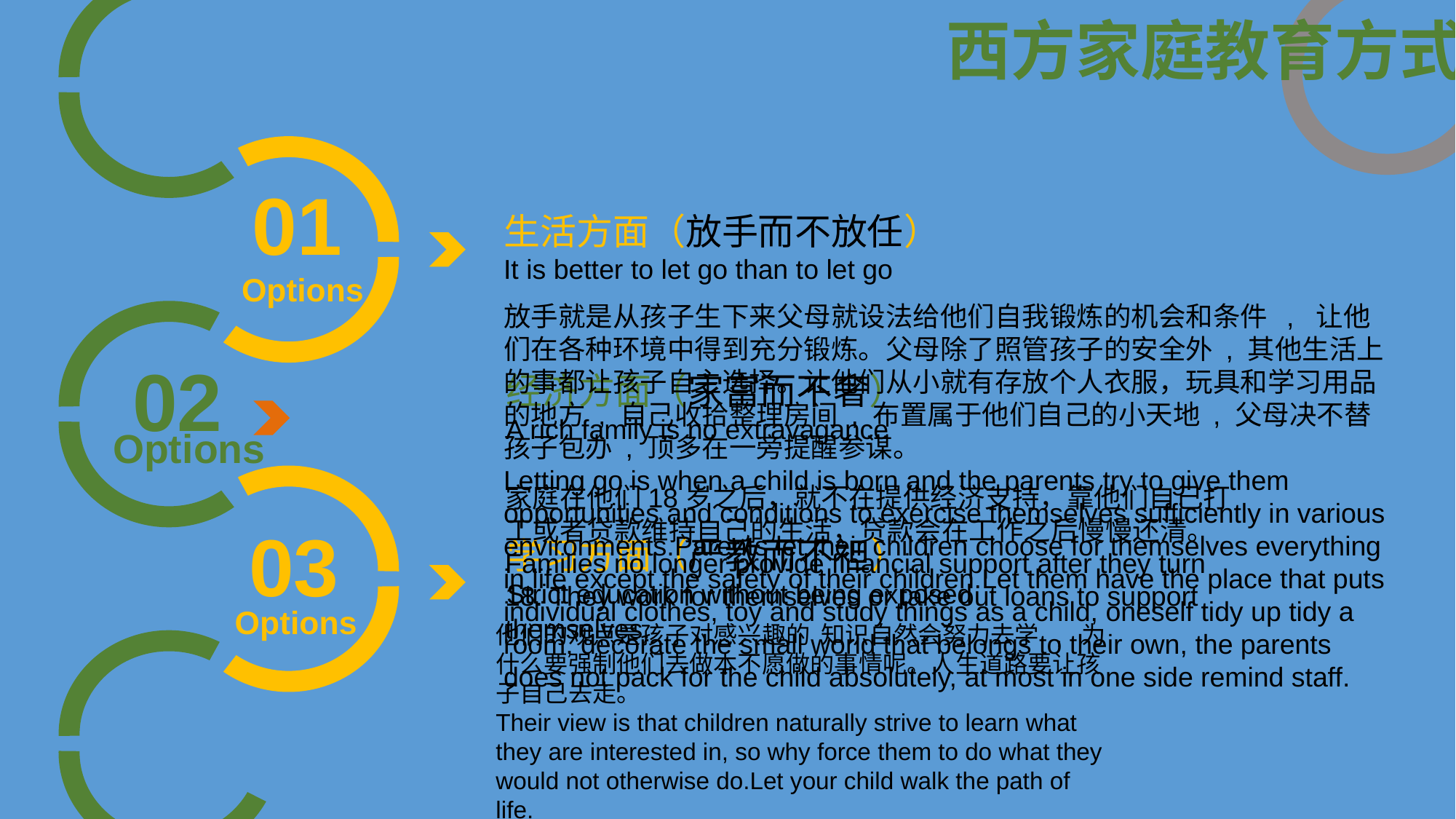

西方家庭教育方式
01
生活方面（放手而不放任）
It is better to let go than to let go

Options
放手就是从孩子生下来父母就设法给他们自我锻炼的机会和条件  ,  让他们在各种环境中得到充分锻炼。父母除了照管孩子的安全外 , 其他生活上的事都让孩子自主选择。让他们从小就有存放个人衣服，玩具和学习用品的地方 , 自己收拾整理房间 , 布置属于他们自己的小天地 , 父母决不替孩子包办 , 顶多在一旁提醒参谋。
Letting go is when a child is born and the parents try to give them opportunities and conditions to exercise themselves sufficiently in various environments.Parents let their children choose for themselves everything in life except the safety of their children.Let them have the place that puts individual clothes, toy and study things as a child, oneself tidy up tidy a room, decorate the small world that belongs to their own, the parents does not pack for the child absolutely, at most in one side remind staff.
02
经济方面（家富而不奢）
A rich family is no extravagance

Options
家庭在他们18岁之后，就不在提供经济支持，靠他们自己打工或者贷款维持自己的生活，贷款会在工作之后慢慢还清。
Families no longer provide financial support after they turn 18. They work for themselves or take out loans to support themselves.
03
学习方面（严教而不袒）
Strict education without being exposed

Options
他们的观点是孩子对感兴趣的  知识自然会努力去学  ,  为什么要强制他们去做本不愿做的事情呢。人生道路要让孩子自己去走。
Their view is that children naturally strive to learn what they are interested in, so why force them to do what they would not otherwise do.Let your child walk the path of life.